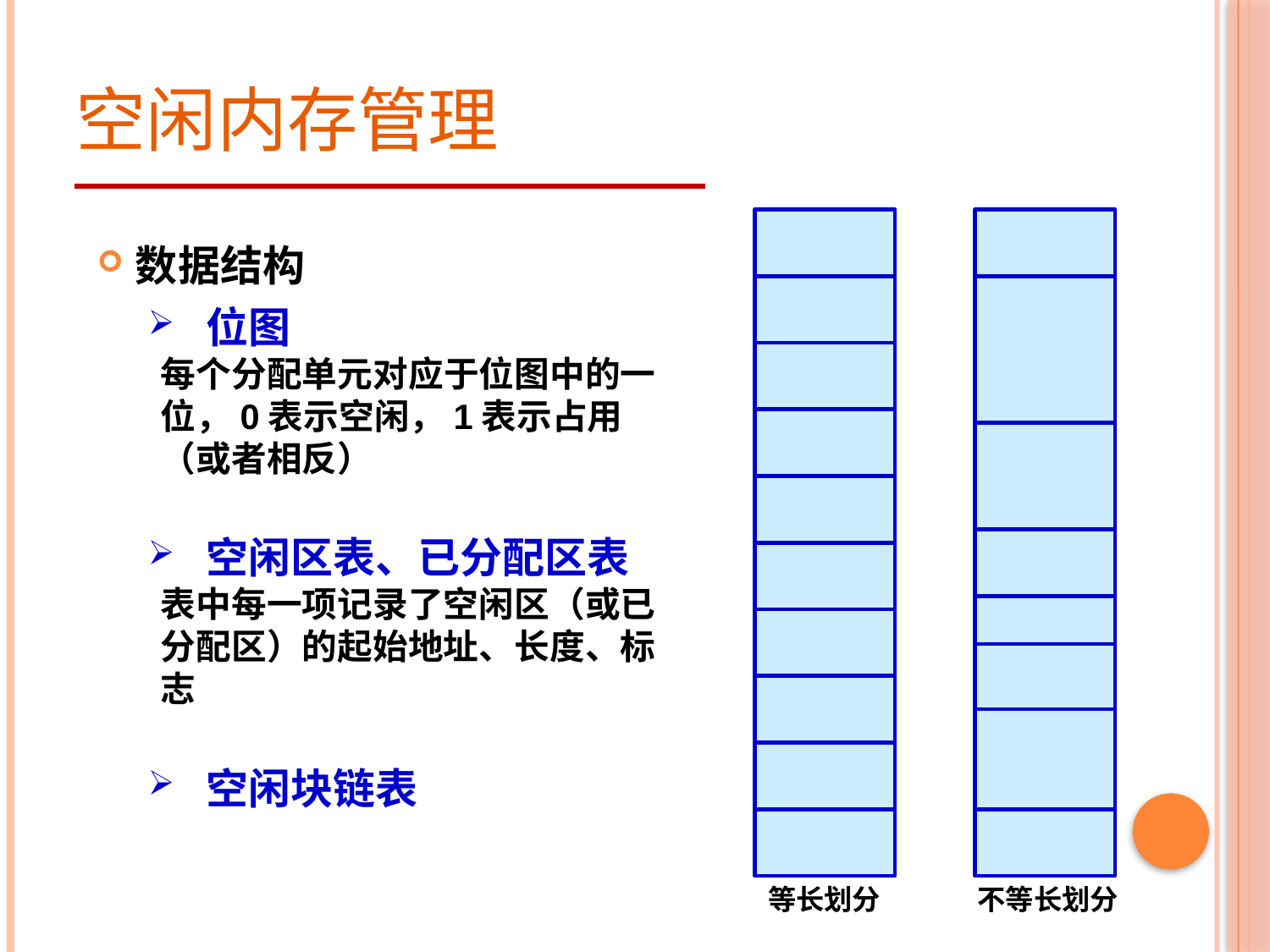

# 空闲内存管理

数据结构
 位图
每个分配单元对应于位图中的一位，0表示空闲，1表示占用（或者相反）

 空闲区表、已分配区表
表中每一项记录了空闲区（或已分配区）的起始地址、长度、标志

 空闲块链表

等长划分
不等长划分